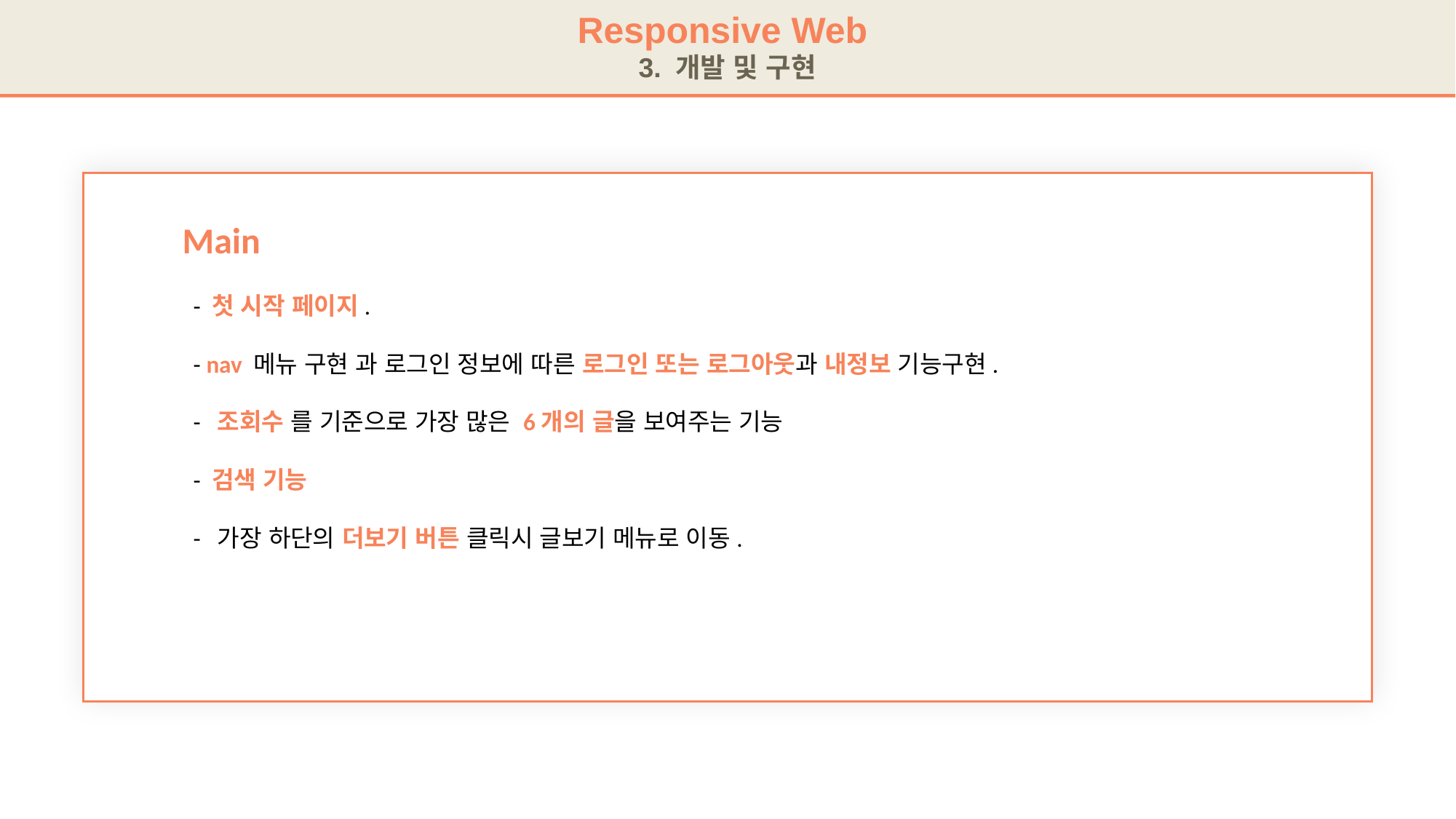

Responsive Web
3. 개발 및 구현

Main

  - 첫 시작 페이지.

  - nav 메뉴 구현 과 로그인 정보에 따른 로그인 또는 로그아웃과 내정보 기능구현.

  -  조회수 를 기준으로 가장 많은 6개의 글을 보여주는 기능

  - 검색 기능

  -  가장 하단의 더보기 버튼 클릭시 글보기 메뉴로 이동.